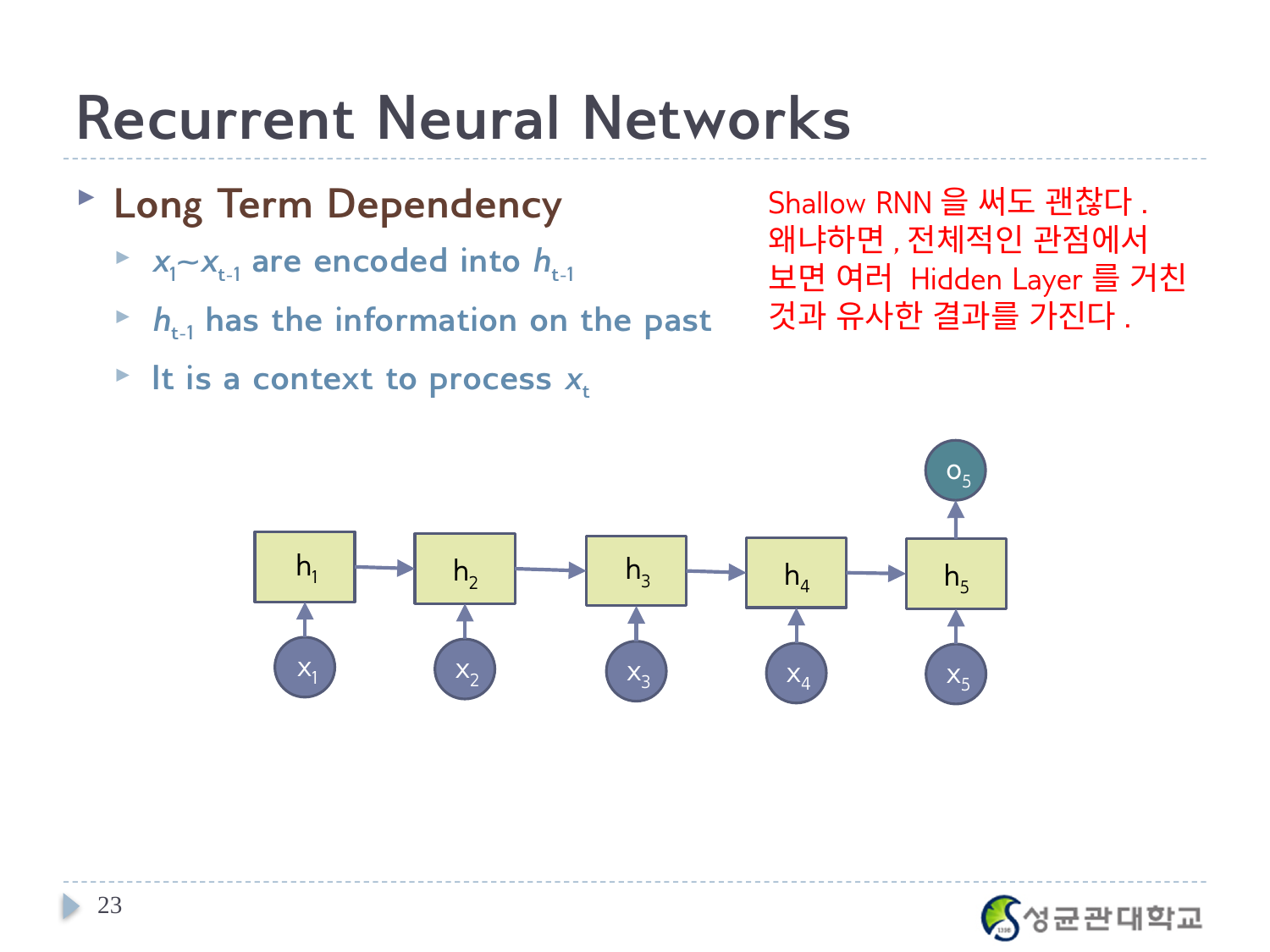

# Recurrent Neural Networks
Long Term Dependency
x1~xt-1 are encoded into ht-1
ht-1 has the information on the past
It is a context to process xt

Shallow RNN을 써도 괜찮다. 왜냐하면,전체적인 관점에서 보면 여러 Hidden Layer를 거친 것과 유사한 결과를 가진다.

o5

h1

h3
h2
h4
h5

x1

x2

x3

x4
x5
23